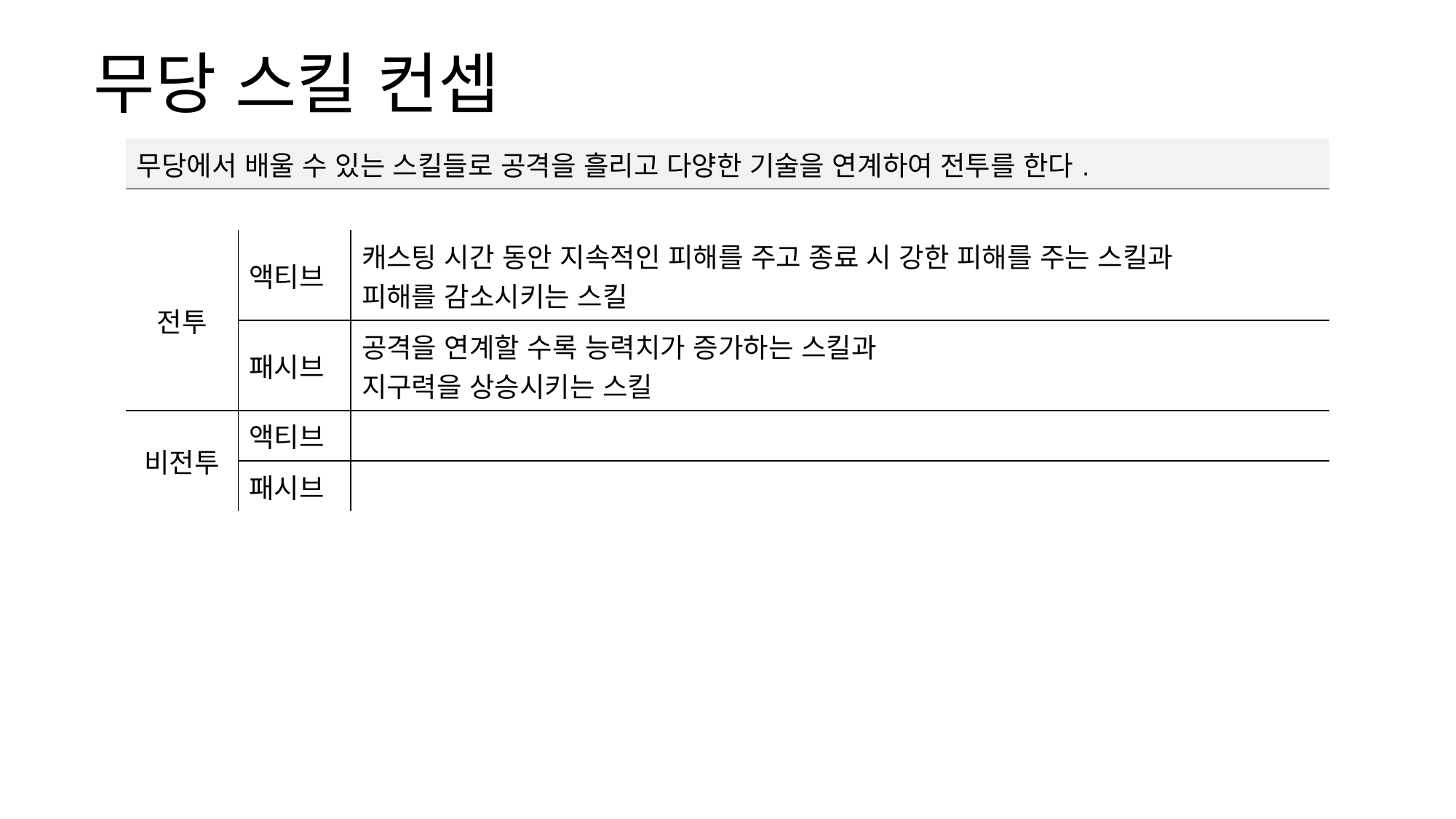

무당 스킬 컨셉
| 무당에서 배울 수 있는 스킬들로 공격을 흘리고 다양한 기술을 연계하여 전투를 한다. |  |  |
| --- | --- | --- |
|  |  |  |
| 전투 | 액티브 | 캐스팅 시간 동안 지속적인 피해를 주고 종료 시 강한 피해를 주는 스킬과 피해를 감소시키는 스킬 |
|  | 패시브 | 공격을 연계할 수록 능력치가 증가하는 스킬과 지구력을 상승시키는 스킬 |
| 비전투 | 액티브 |  |
|  | 패시브 |  |